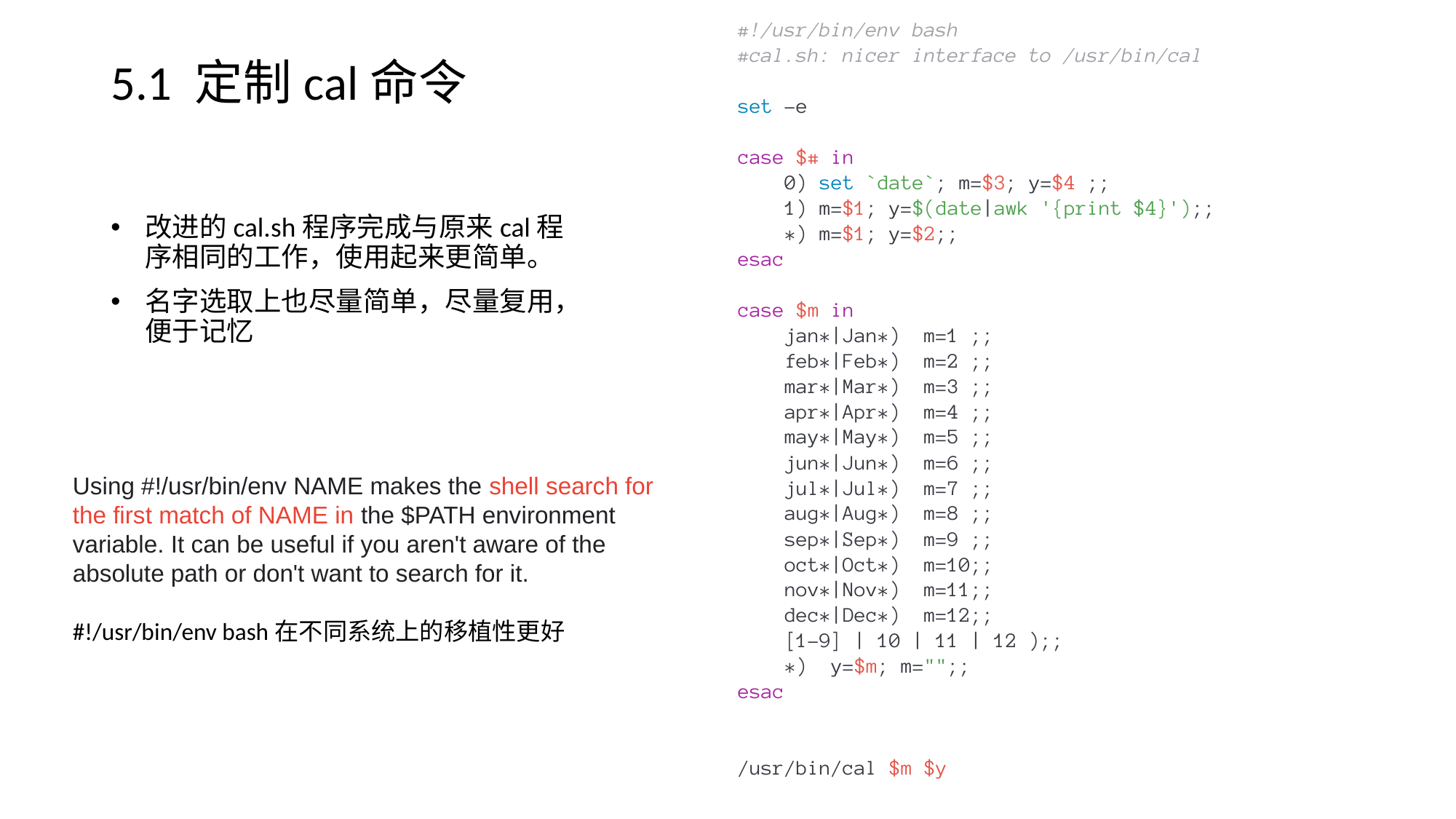

#!/usr/bin/env bash
#cal.sh: nicer interface to /usr/bin/cal
set -e
case $# in
    0) set `date`; m=$3; y=$4 ;;
    1) m=$1; y=$(date|awk '{print $4}');;
    *) m=$1; y=$2;;
esac
case $m in
    jan*|Jan*)  m=1 ;;
    feb*|Feb*)  m=2 ;;
    mar*|Mar*)  m=3 ;;
    apr*|Apr*)  m=4 ;;
    may*|May*)  m=5 ;;
    jun*|Jun*)  m=6 ;;
    jul*|Jul*)  m=7 ;;
    aug*|Aug*)  m=8 ;;
    sep*|Sep*)  m=9 ;;
    oct*|Oct*)  m=10;;
    nov*|Nov*)  m=11;;
    dec*|Dec*)  m=12;;
    [1-9] | 10 | 11 | 12 );;
    *)  y=$m; m="";;
esac
/usr/bin/cal $m $y

# 5.1 定制cal命令
改进的cal.sh程序完成与原来cal程序相同的工作，使用起来更简单。
名字选取上也尽量简单，尽量复用，便于记忆
Using #!/usr/bin/env NAME makes the shell search for the first match of NAME in the $PATH environment variable. It can be useful if you aren't aware of the absolute path or don't want to search for it.

#!/usr/bin/env bash在不同系统上的移植性更好